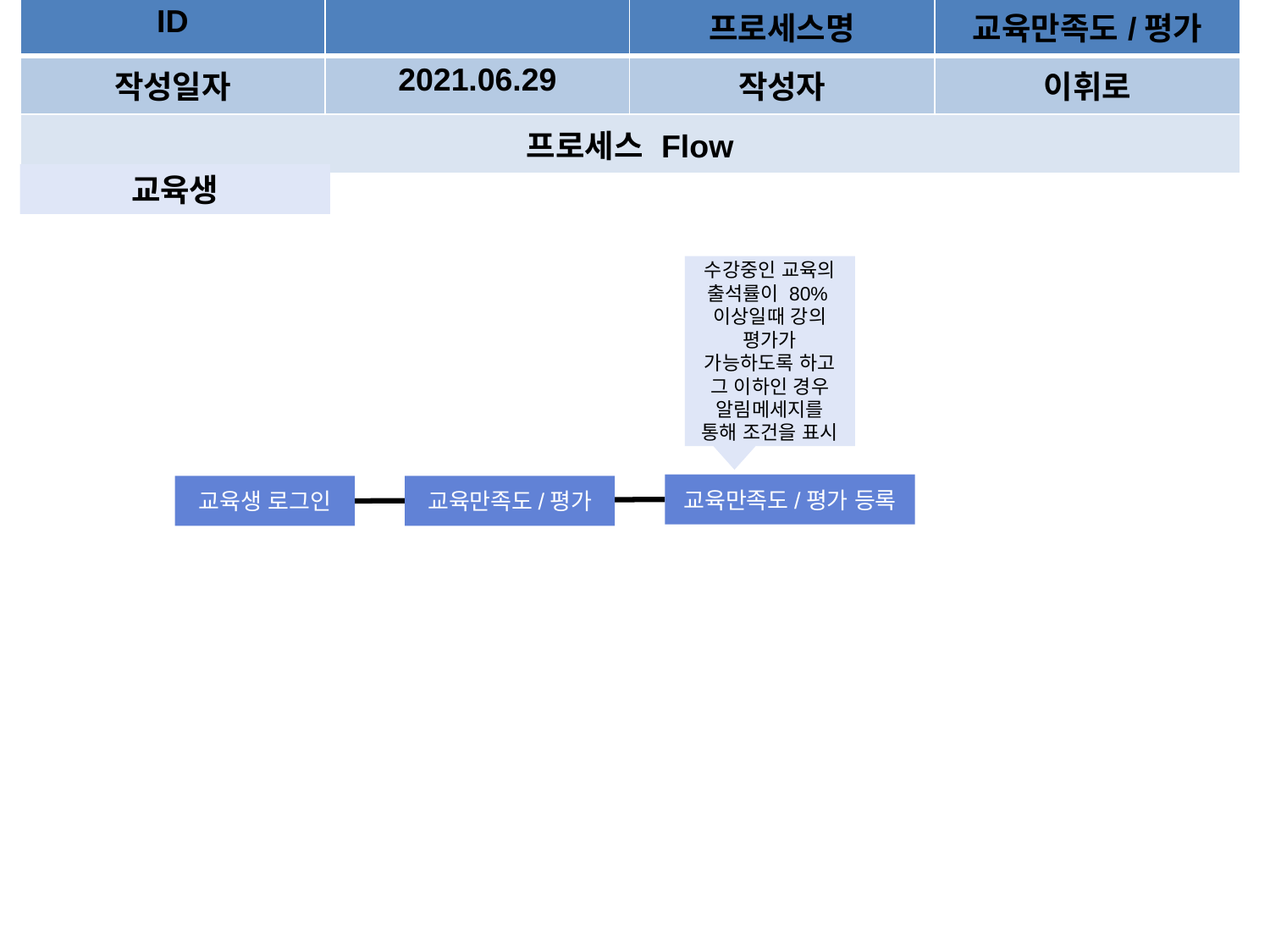

| ID |  |  | 프로세스명 | 교육만족도/평가 |
| --- | --- | --- | --- | --- |
| 작성일자 |  | 2021.06.29 | 작성자 | 이휘로 |
| 프로세스 Flow |  |  |  |  |
교육생
수강중인 교육의 출석률이 80%이상일때 강의 평가가 가능하도록 하고 그 이하인 경우 알림메세지를 통해 조건을 표시
교육만족도/평가 등록
교육생 로그인
교육만족도/평가